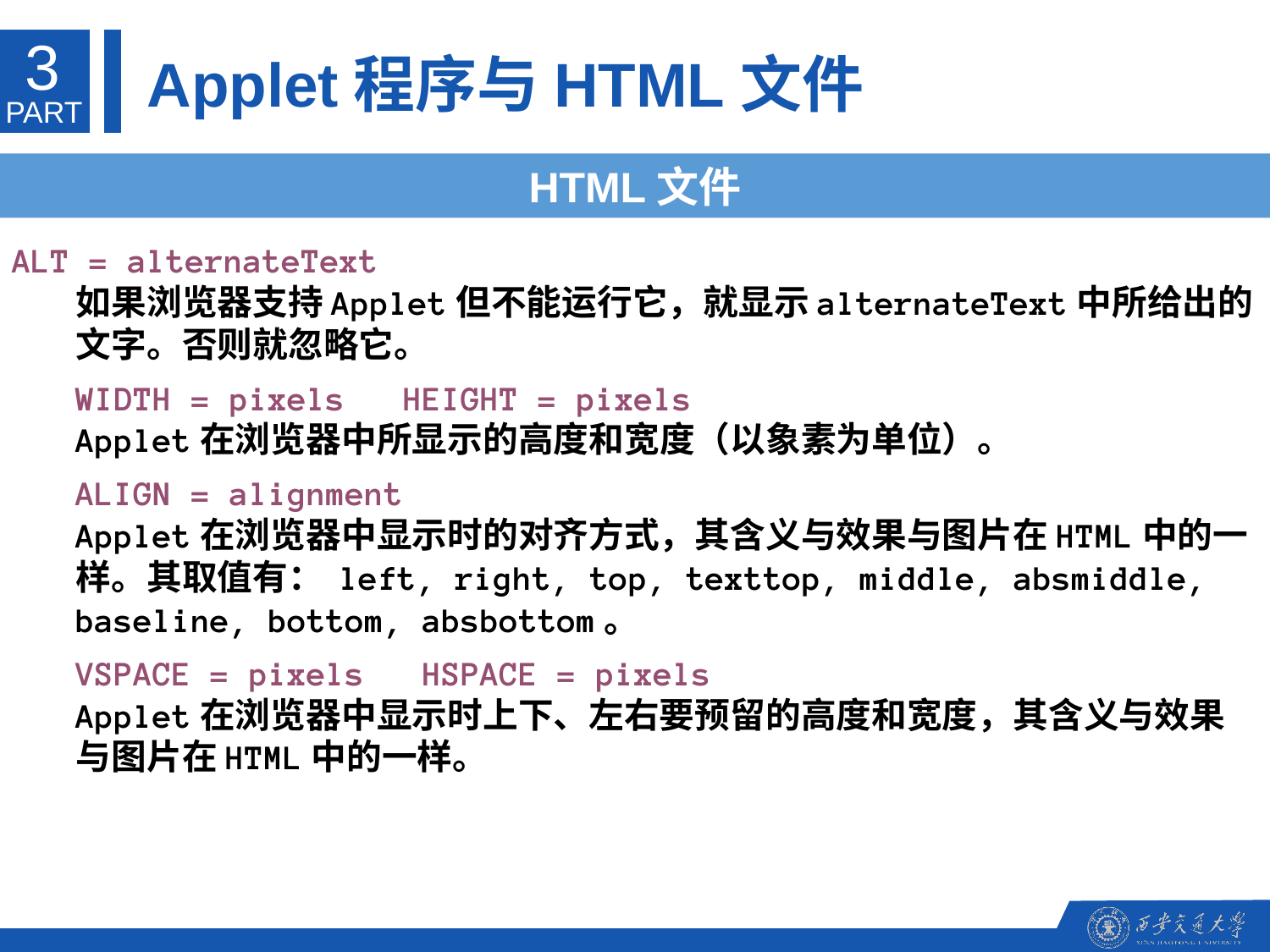

3
Applet程序与HTML文件
PART
HTML文件
ALT = alternateText
如果浏览器支持Applet但不能运行它，就显示alternateText中所给出的文字。否则就忽略它。

WIDTH = pixels   HEIGHT = pixels
Applet在浏览器中所显示的高度和宽度（以象素为单位）。

ALIGN = alignment
Applet在浏览器中显示时的对齐方式，其含义与效果与图片在HTML中的一样。其取值有： left, right, top, texttop, middle, absmiddle, baseline, bottom, absbottom。

VSPACE = pixels   HSPACE = pixels
Applet在浏览器中显示时上下、左右要预留的高度和宽度，其含义与效果与图片在HTML中的一样。